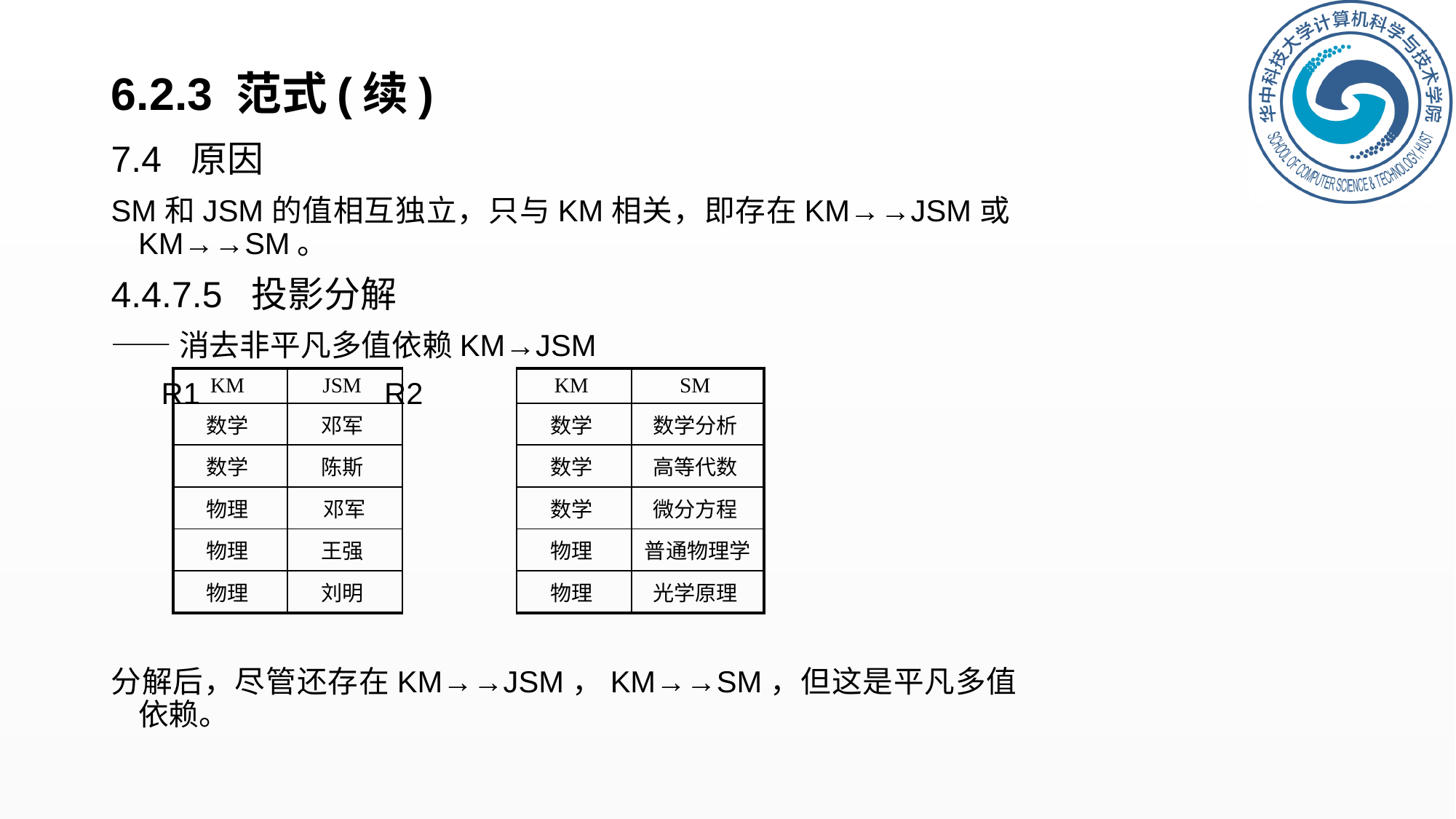

# 6.2.3 范式(续)
7.4  原因
SM和JSM的值相互独立，只与KM相关，即存在KM→→JSM或KM→→SM。
4.4.7.5  投影分解
——消去非平凡多值依赖KM→JSM
      R1                      R2

分解后，尽管还存在KM→→JSM，KM→→SM，但这是平凡多值依赖。

| KM | JSM |  | KM | SM |
| --- | --- | --- | --- | --- |
| 数学 | 邓军 |  | 数学 | 数学分析 |
| 数学 | 陈斯 |  | 数学 | 高等代数 |
| 物理 | 邓军 |  | 数学 | 微分方程 |
| 物理 | 王强 |  | 物理 | 普通物理学 |
| 物理 | 刘明 |  | 物理 | 光学原理 |